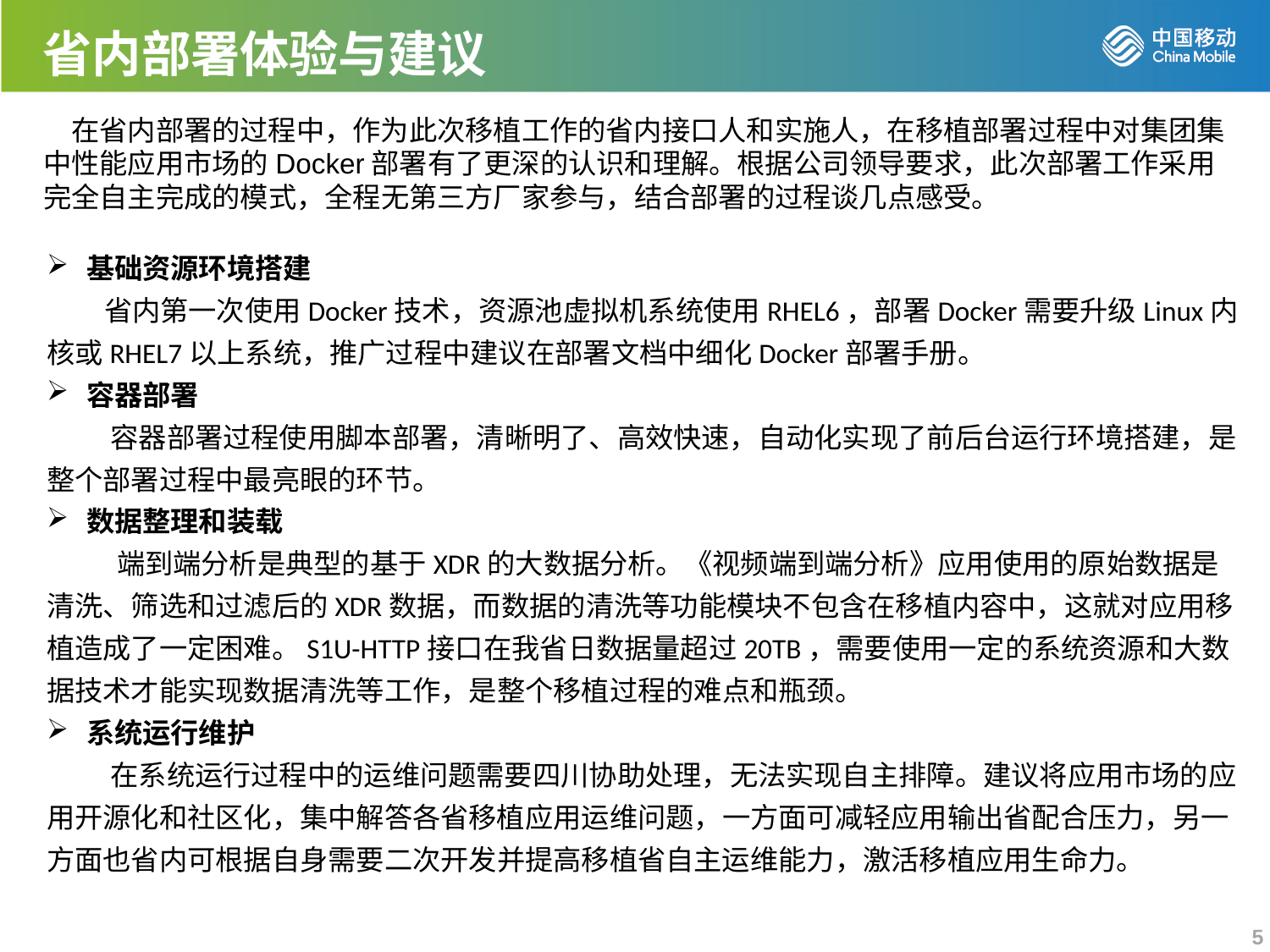

省内部署体验与建议
    在省内部署的过程中，作为此次移植工作的省内接口人和实施人，在移植部署过程中对集团集中性能应用市场的Docker部署有了更深的认识和理解。根据公司领导要求，此次部署工作采用完全自主完成的模式，全程无第三方厂家参与，结合部署的过程谈几点感受。
基础资源环境搭建
        省内第一次使用Docker技术，资源池虚拟机系统使用RHEL6，部署Docker需要升级Linux内核或RHEL7以上系统，推广过程中建议在部署文档中细化Docker部署手册。
容器部署
         容器部署过程使用脚本部署，清晰明了、高效快速，自动化实现了前后台运行环境搭建，是整个部署过程中最亮眼的环节。
数据整理和装载
          端到端分析是典型的基于XDR的大数据分析。《视频端到端分析》应用使用的原始数据是清洗、筛选和过滤后的XDR数据，而数据的清洗等功能模块不包含在移植内容中，这就对应用移植造成了一定困难。S1U-HTTP接口在我省日数据量超过20TB，需要使用一定的系统资源和大数据技术才能实现数据清洗等工作，是整个移植过程的难点和瓶颈。
系统运行维护
         在系统运行过程中的运维问题需要四川协助处理，无法实现自主排障。建议将应用市场的应用开源化和社区化，集中解答各省移植应用运维问题，一方面可减轻应用输出省配合压力，另一方面也省内可根据自身需要二次开发并提高移植省自主运维能力，激活移植应用生命力。

5